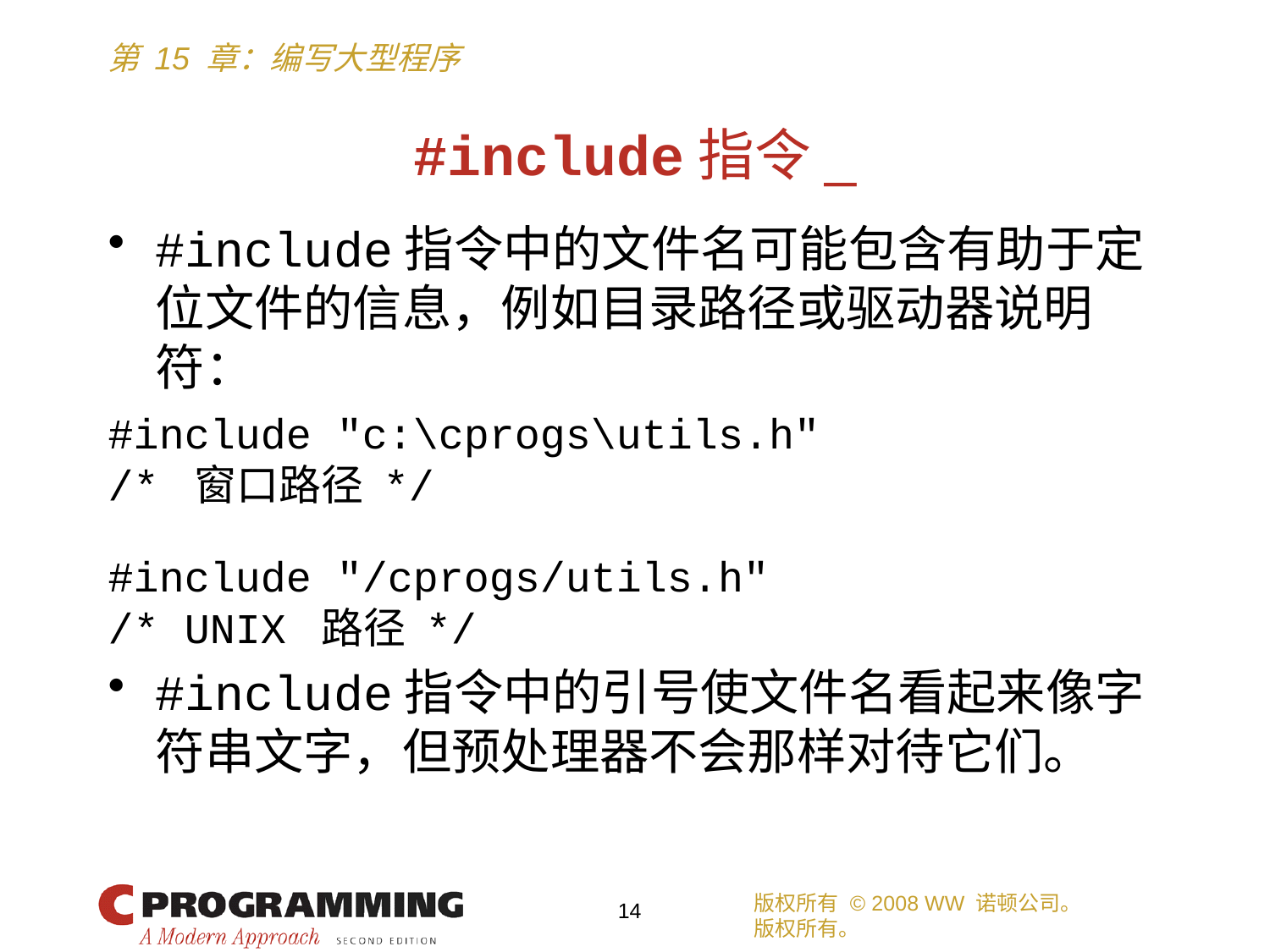

# #include指令_
#include指令中的文件名可能包含有助于定位文件的信息，例如目录路径或驱动器说明符：
#include "c:\cprogs\utils.h"
/* 窗口路径 */

#include "/cprogs/utils.h"
/* UNIX 路径 */
#include指令中的引号使文件名看起来像字符串文字，但预处理器不会那样对待它们。
版权所有 © 2008 WW 诺顿公司。
版权所有。
14